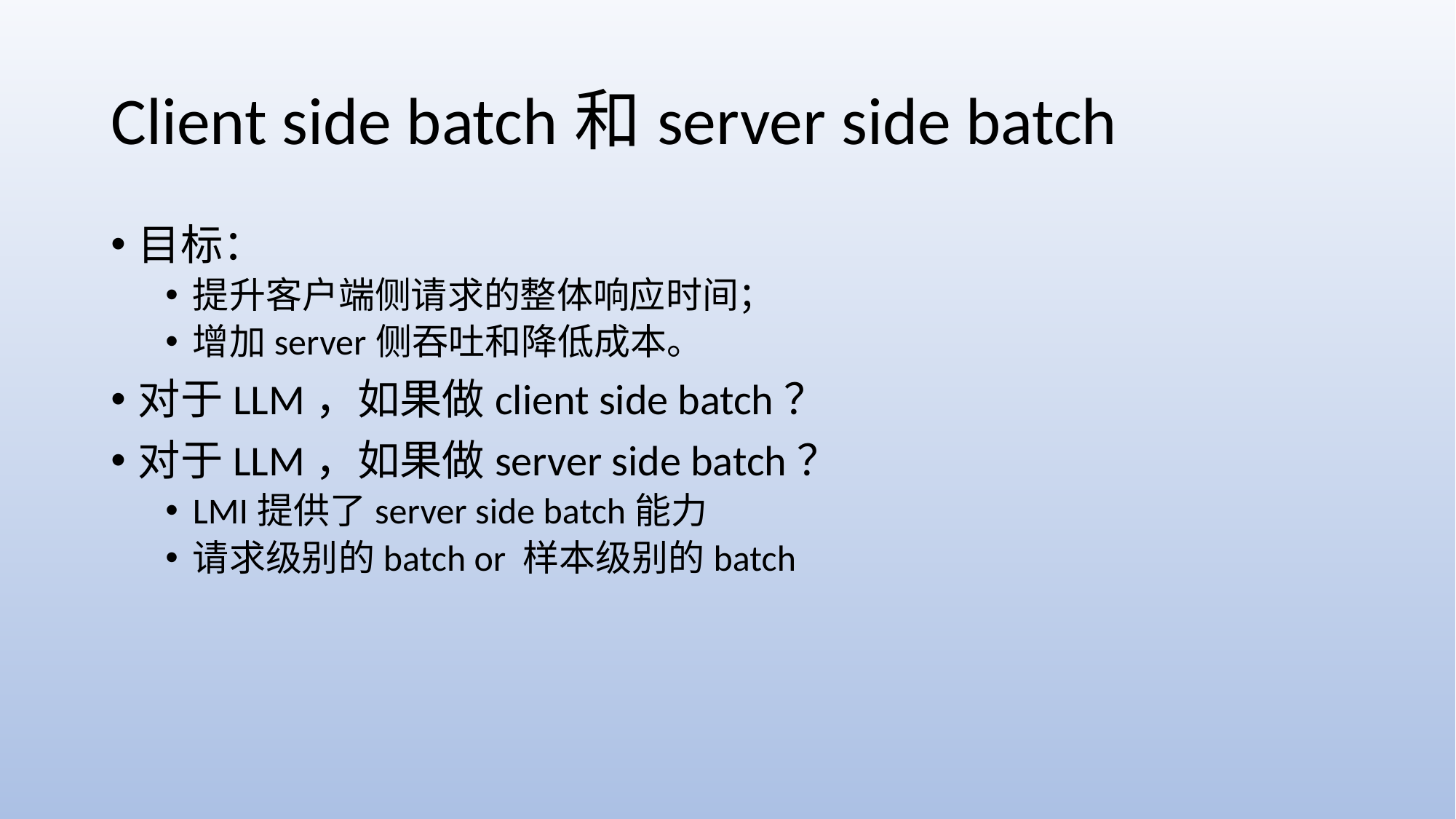

# Client side batch和server side batch
目标：
提升客户端侧请求的整体响应时间；
增加server侧吞吐和降低成本。
对于LLM，如果做client side batch？
对于LLM，如果做server side batch？
LMI提供了server side batch能力
请求级别的batch or 样本级别的batch